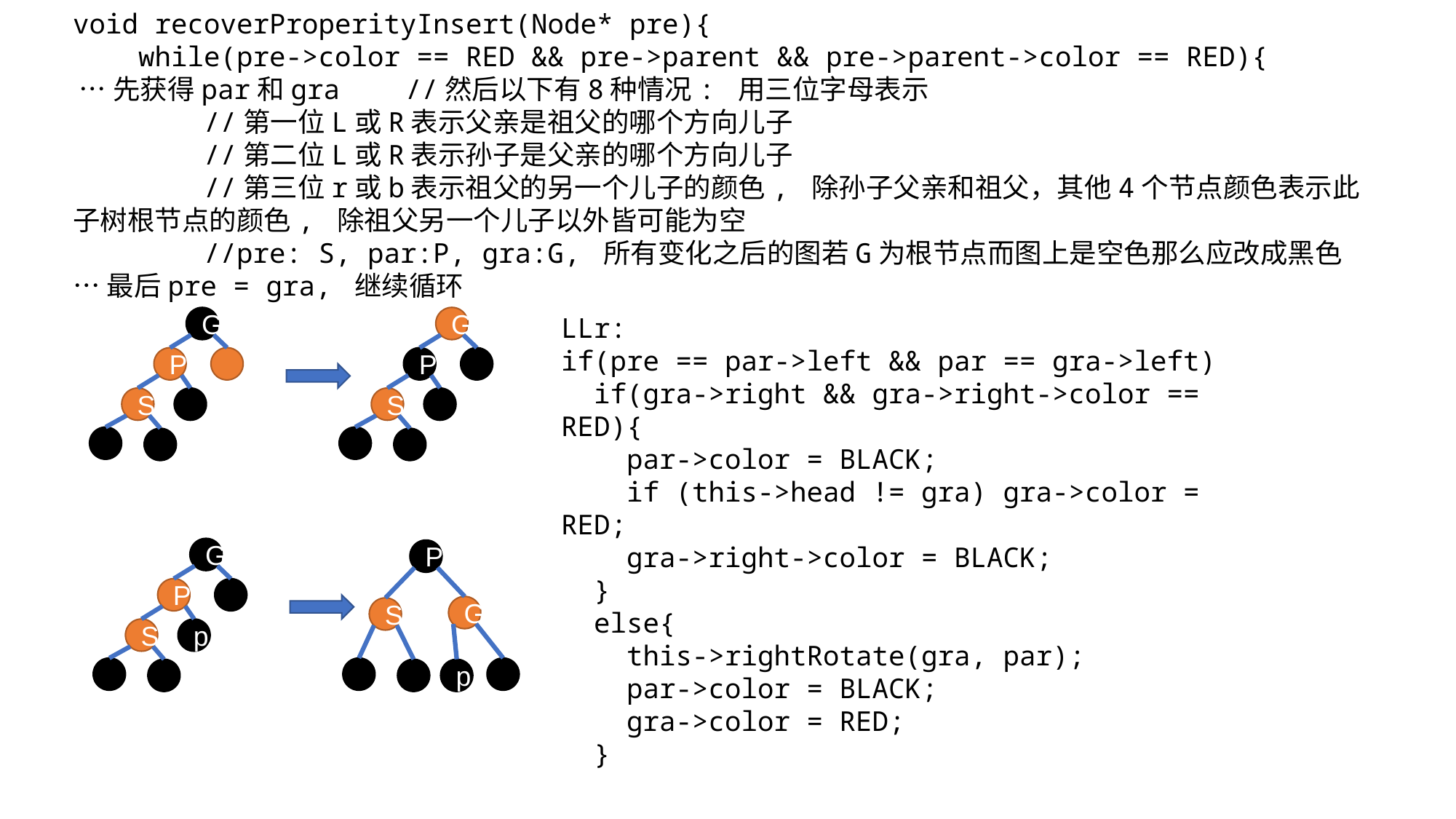

void recoverProperityInsert(Node* pre){
    while(pre->color == RED && pre->parent && pre->parent->color == RED){
 …先获得par和gra    //然后以下有8种情况: 用三位字母表示
        //第一位L或R表示父亲是祖父的哪个方向儿子
        //第二位L或R表示孙子是父亲的哪个方向儿子
        //第三位r或b表示祖父的另一个儿子的颜色, 除孙子父亲和祖父，其他4个节点颜色表示此子树根节点的颜色, 除祖父另一个儿子以外皆可能为空
        //pre: S, par:P, gra:G, 所有变化之后的图若G为根节点而图上是空色那么应改成黑色
…最后pre = gra, 继续循环
LLr:
if(pre == par->left && par == gra->left)
  if(gra->right && gra->right->color == RED){
    par->color = BLACK;
    if (this->head != gra) gra->color = RED;
    gra->right->color = BLACK;
  }
  else{
    this->rightRotate(gra, par);
    par->color = BLACK;
    gra->color = RED;
  }
G
P

S

G
P

S

G
P

S
p

P
G
S

p